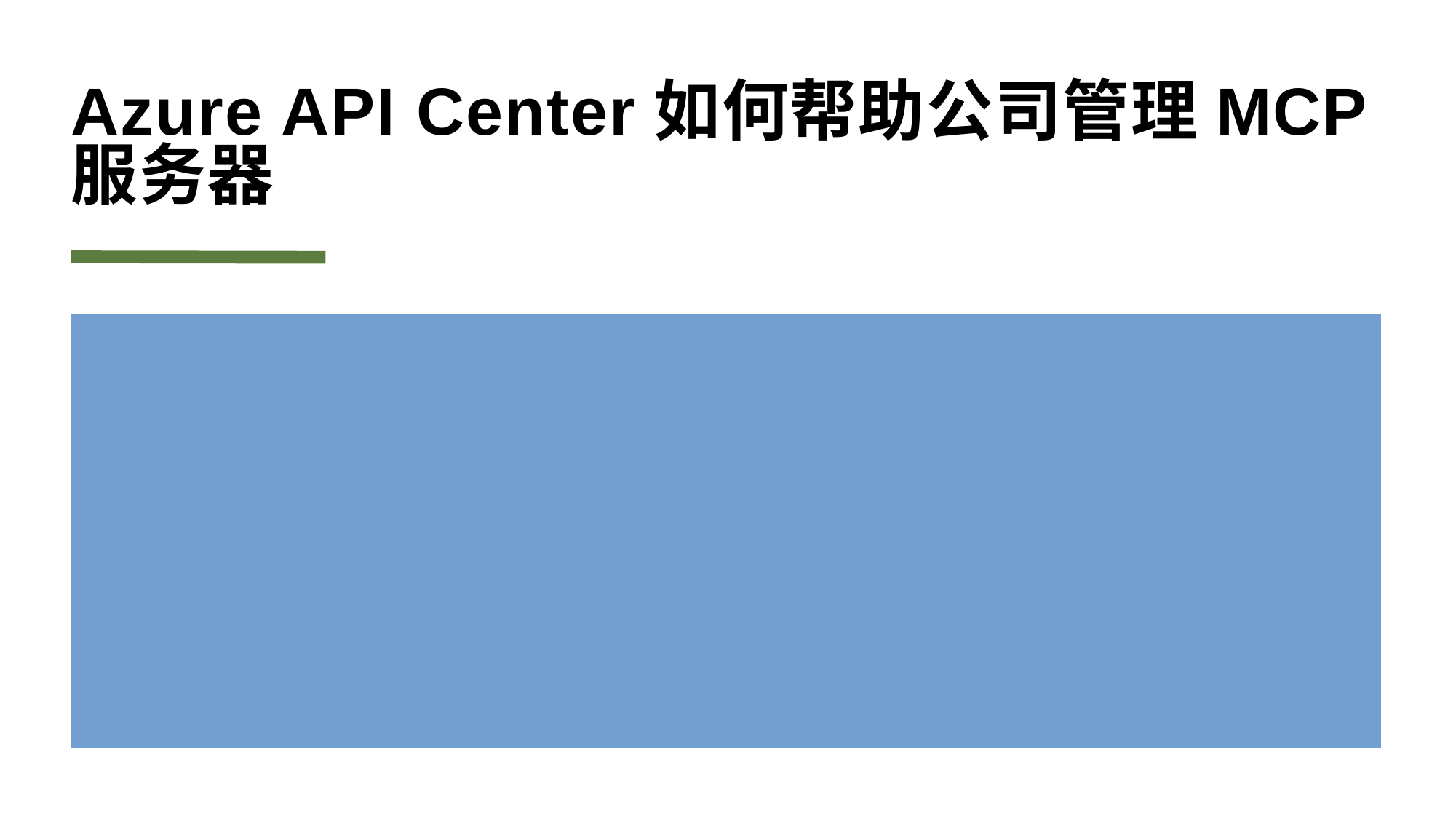

# Azure API Center如何帮助公司管理MCP服务器
像管理其他类型API一样管理MCP服务器

私有MCP仓库

基于角色的访问控制

AI Agent集成